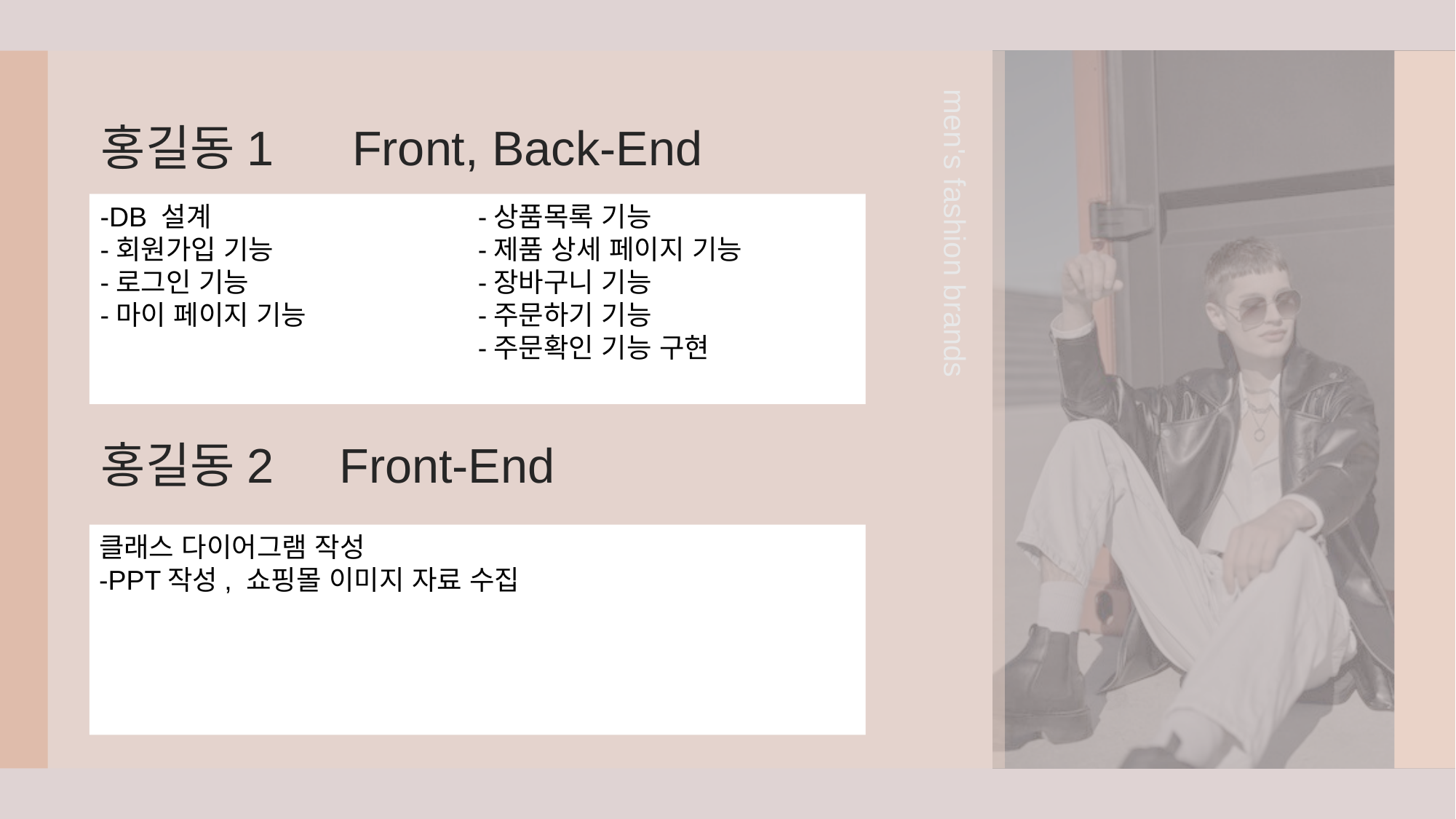

홍길동1
Front, Back-End
-DB 설계
-회원가입 기능
-로그인 기능
-마이 페이지 기능

-상품목록 기능
-제품 상세 페이지 기능
-장바구니 기능
-주문하기 기능
-주문확인 기능 구현
men's fashion brands
홍길동2
Front-End
클래스 다이어그램 작성
-PPT작성, 쇼핑몰 이미지 자료 수집